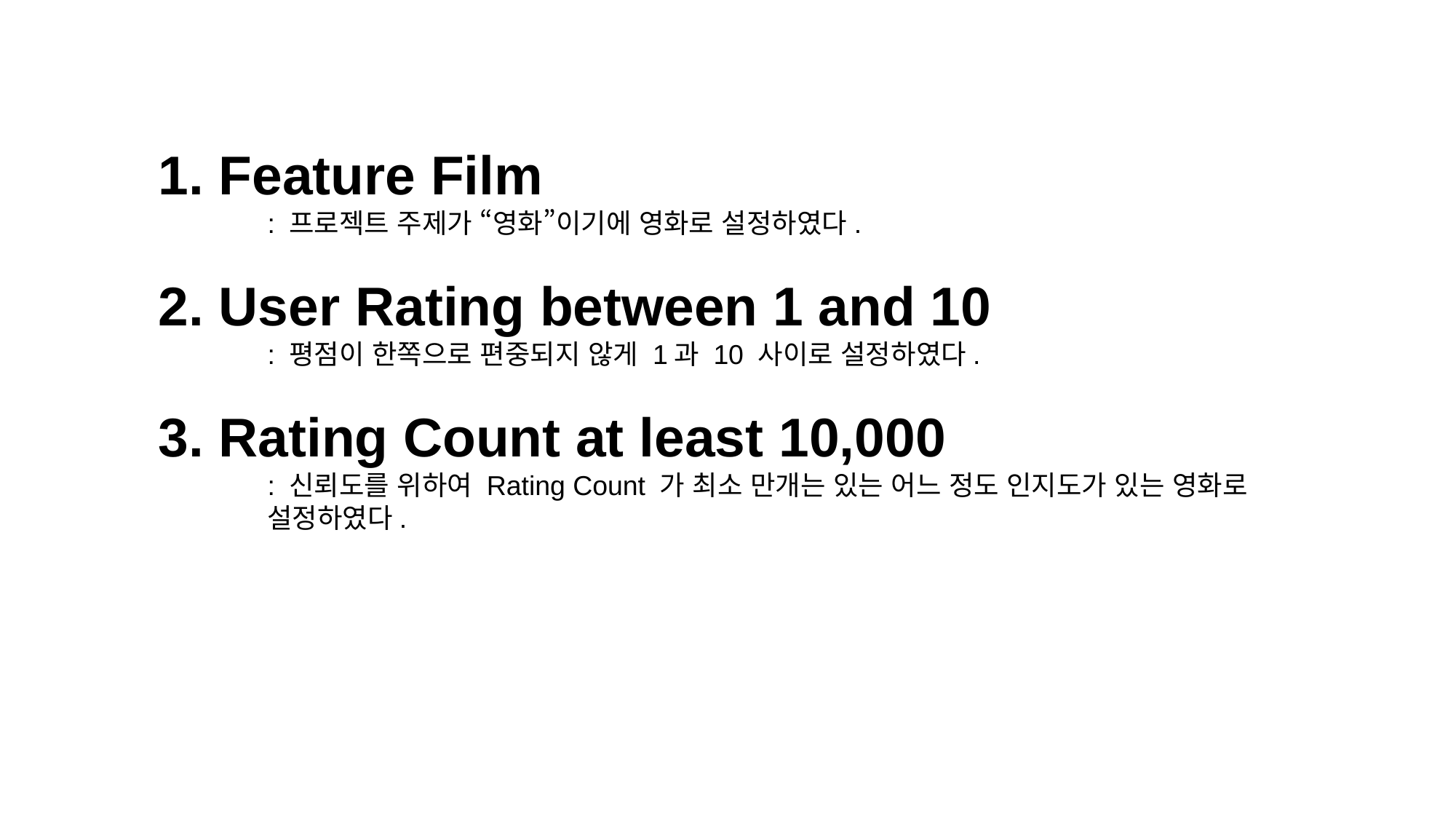

1. Feature Film
	: 프로젝트 주제가 “영화”이기에 영화로 설정하였다.

2. User Rating between 1 and 10
	: 평점이 한쪽으로 편중되지 않게 1과 10 사이로 설정하였다.

3. Rating Count at least 10,000
	: 신뢰도를 위하여 Rating Count 가 최소 만개는 있는 어느 정도 인지도가 있는 영화로 	설정하였다.